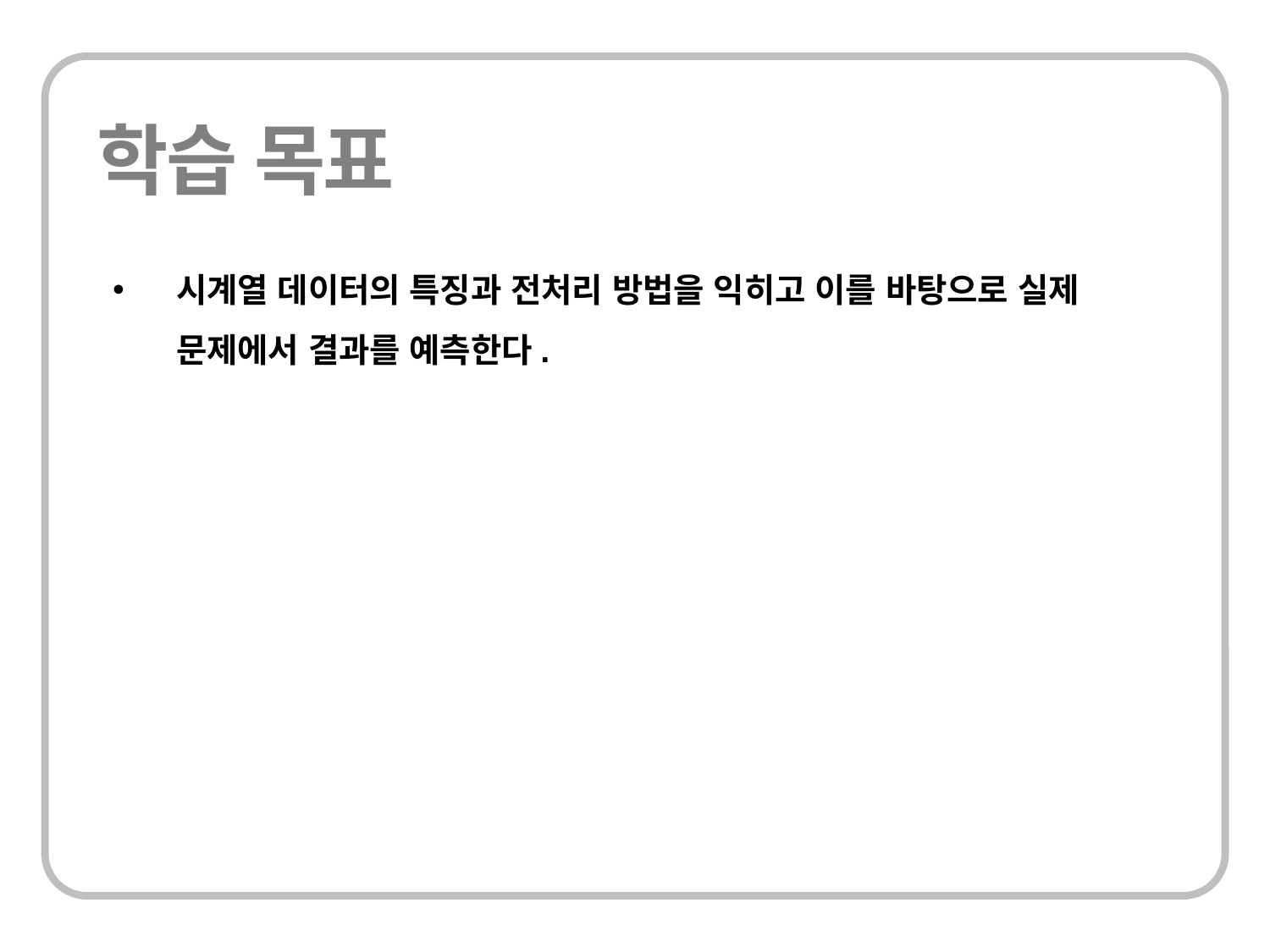

시계열 데이터의 특징과 전처리 방법을 익히고 이를 바탕으로 실제 문제에서 결과를 예측한다.